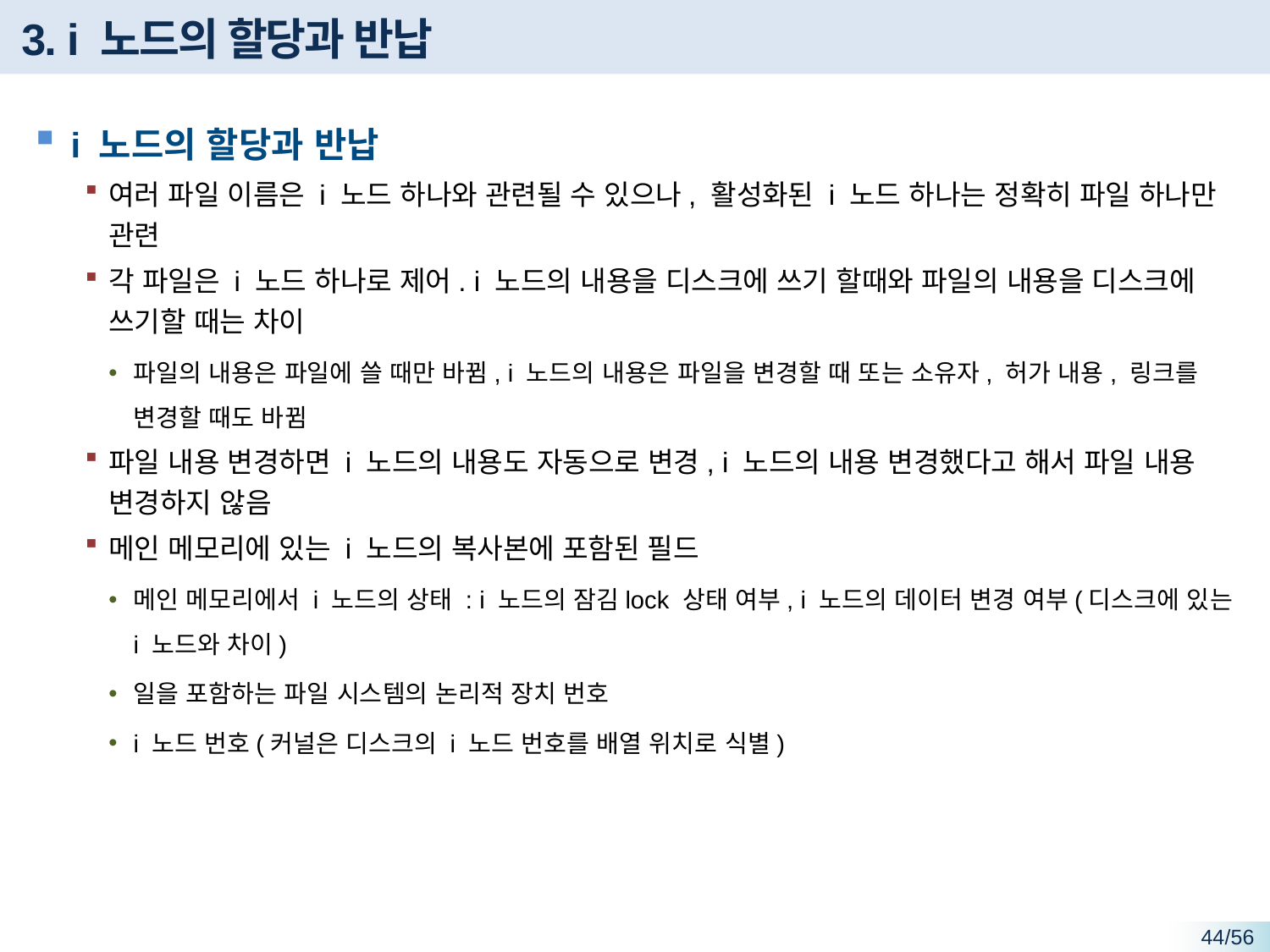

# 3. i 노드의 할당과 반납
i 노드의 할당과 반납
여러 파일 이름은 i 노드 하나와 관련될 수 있으나, 활성화된 i 노드 하나는 정확히 파일 하나만 관련
각 파일은 i 노드 하나로 제어. i 노드의 내용을 디스크에 쓰기 할때와 파일의 내용을 디스크에 쓰기할 때는 차이
파일의 내용은 파일에 쓸 때만 바뀜, i 노드의 내용은 파일을 변경할 때 또는 소유자, 허가 내용, 링크를 변경할 때도 바뀜
파일 내용 변경하면 i 노드의 내용도 자동으로 변경, i 노드의 내용 변경했다고 해서 파일 내용 변경하지 않음
메인 메모리에 있는 i 노드의 복사본에 포함된 필드
메인 메모리에서 i 노드의 상태 : i 노드의 잠김lock 상태 여부, i 노드의 데이터 변경 여부(디스크에 있는 i 노드와 차이)
일을 포함하는 파일 시스템의 논리적 장치 번호
i 노드 번호(커널은 디스크의 i 노드 번호를 배열 위치로 식별)